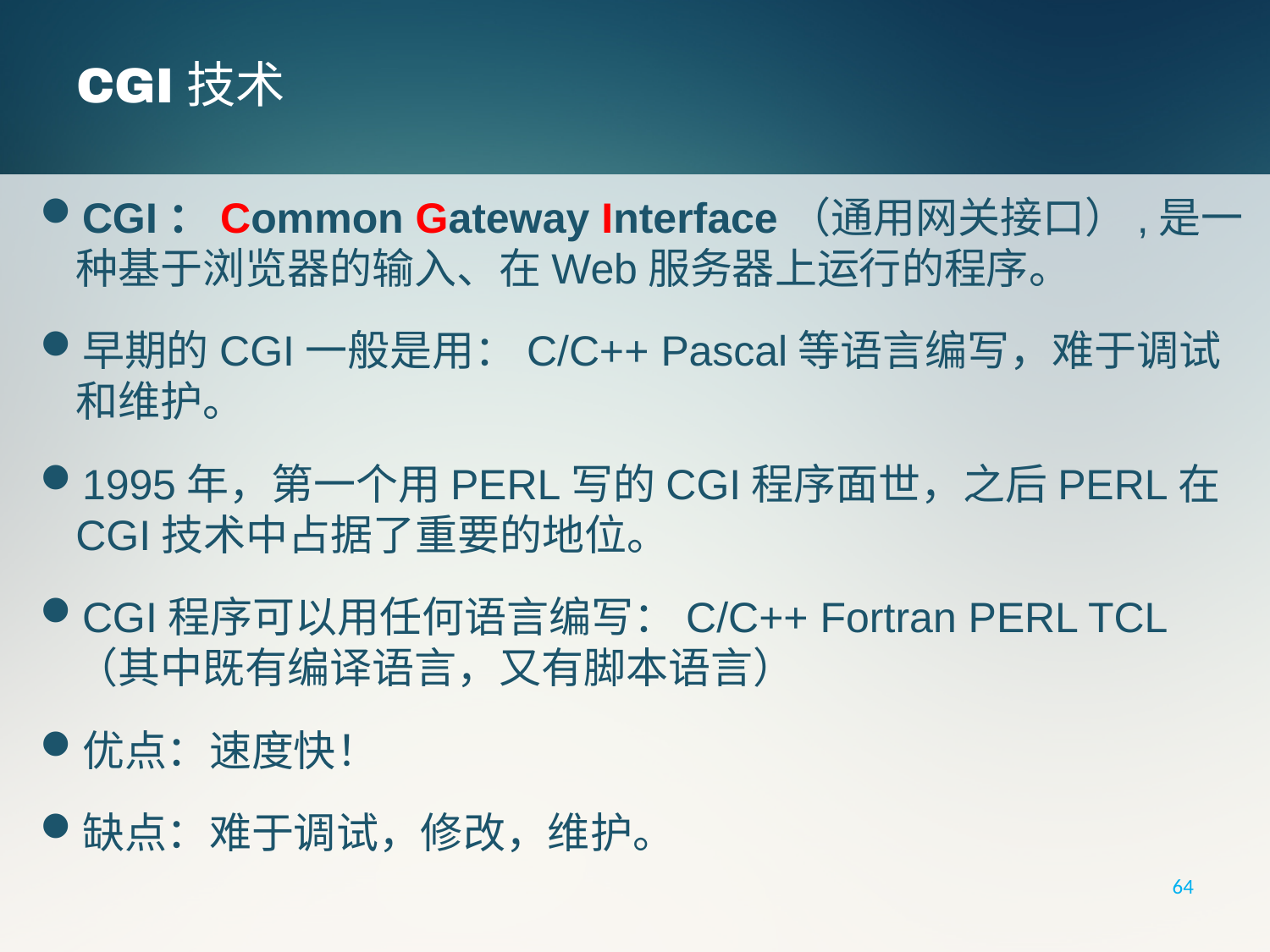

# CGI技术
CGI：Common Gateway Interface（通用网关接口）,是一种基于浏览器的输入、在Web服务器上运行的程序。
早期的CGI一般是用：C/C++ Pascal等语言编写，难于调试和维护。
1995年，第一个用PERL写的CGI程序面世，之后PERL在CGI技术中占据了重要的地位。
CGI程序可以用任何语言编写：C/C++ Fortran PERL TCL（其中既有编译语言，又有脚本语言）
优点：速度快！
缺点：难于调试，修改，维护。
64